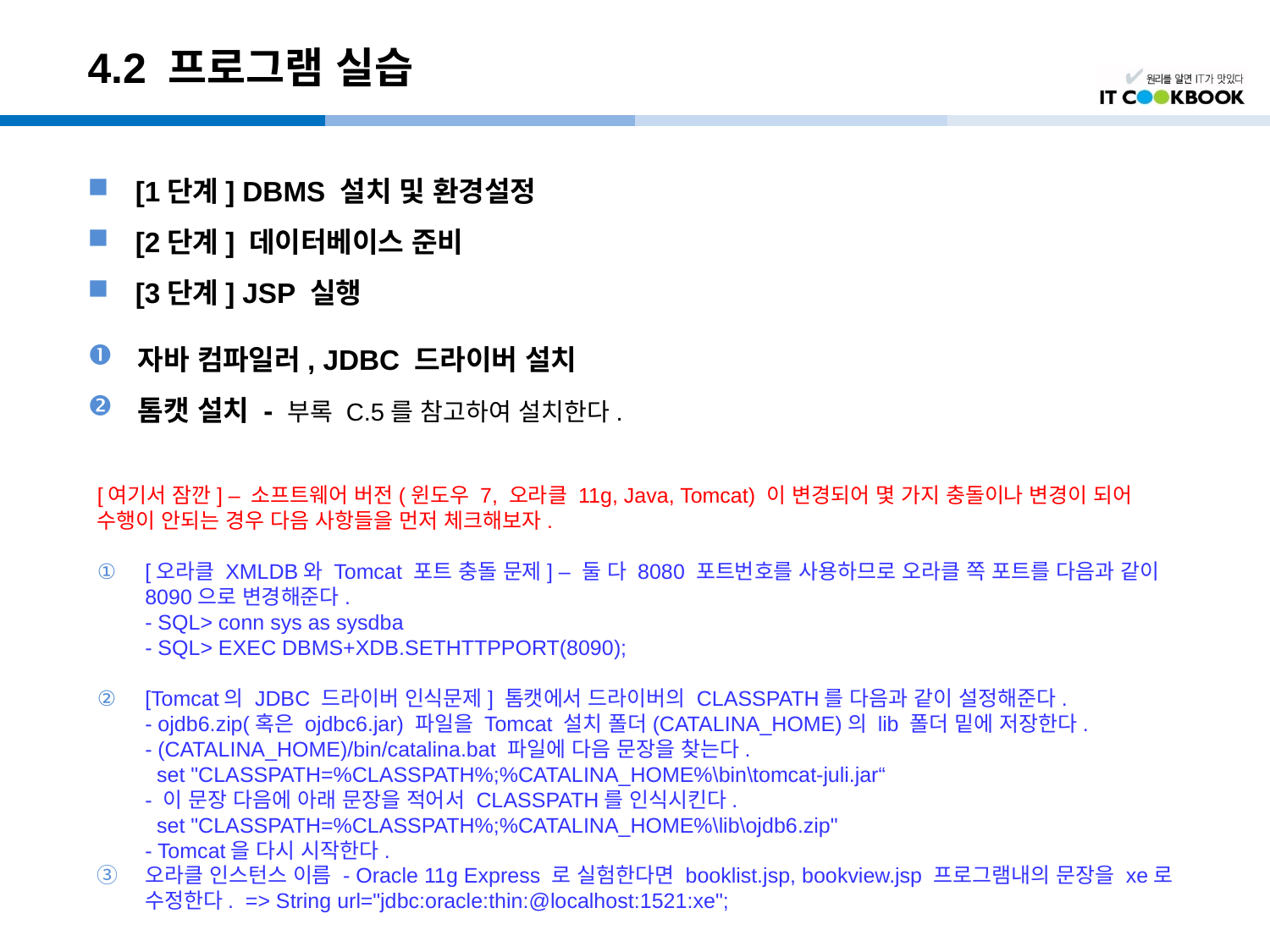

# 4.2 프로그램 실습
[1단계] DBMS 설치 및 환경설정
[2단계] 데이터베이스 준비
[3단계] JSP 실행

자바 컴파일러, JDBC 드라이버 설치
톰캣 설치 - 부록 C.5를 참고하여 설치한다.

[여기서 잠깐] – 소프트웨어 버전(윈도우 7, 오라클 11g, Java, Tomcat) 이 변경되어 몇 가지 충돌이나 변경이 되어 수행이 안되는 경우 다음 사항들을 먼저 체크해보자.

[오라클 XMLDB와 Tomcat 포트 충돌 문제] – 둘 다 8080 포트번호를 사용하므로 오라클 쪽 포트를 다음과 같이 8090으로 변경해준다.
- SQL> conn sys as sysdba
- SQL> EXEC DBMS+XDB.SETHTTPPORT(8090);

[Tomcat의 JDBC 드라이버 인식문제] 톰캣에서 드라이버의 CLASSPATH를 다음과 같이 설정해준다.
- ojdb6.zip(혹은 ojdbc6.jar) 파일을 Tomcat 설치 폴더(CATALINA_HOME)의 lib 폴더 밑에 저장한다.
- (CATALINA_HOME)/bin/catalina.bat 파일에 다음 문장을 찾는다.
  set "CLASSPATH=%CLASSPATH%;%CATALINA_HOME%\bin\tomcat-juli.jar“
- 이 문장 다음에 아래 문장을 적어서 CLASSPATH를 인식시킨다.
  set "CLASSPATH=%CLASSPATH%;%CATALINA_HOME%\lib\ojdb6.zip"
- Tomcat을 다시 시작한다.
오라클 인스턴스 이름 - Oracle 11g Express 로 실험한다면 booklist.jsp, bookview.jsp 프로그램내의 문장을 xe로 수정한다.  => String url="jdbc:oracle:thin:@localhost:1521:xe";